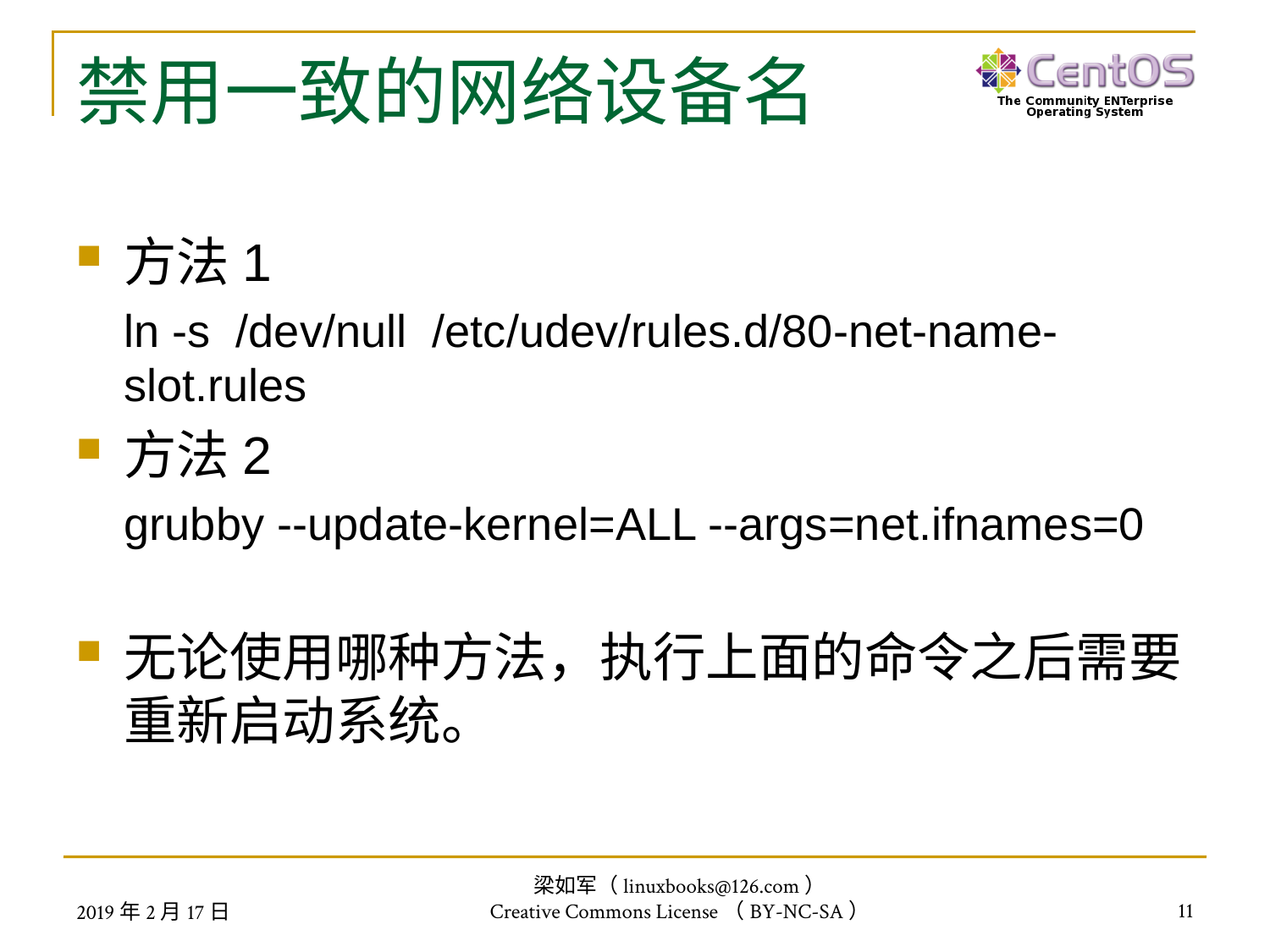

# 禁用一致的网络设备名
方法1
ln -s  /dev/null  /etc/udev/rules.d/80-net-name-slot.rules
方法2
grubby --update-kernel=ALL --args=net.ifnames=0

无论使用哪种方法，执行上面的命令之后需要重新启动系统。
梁如军（linuxbooks@126.com）
Creative Commons License（BY-NC-SA）
2019年2月17日
11